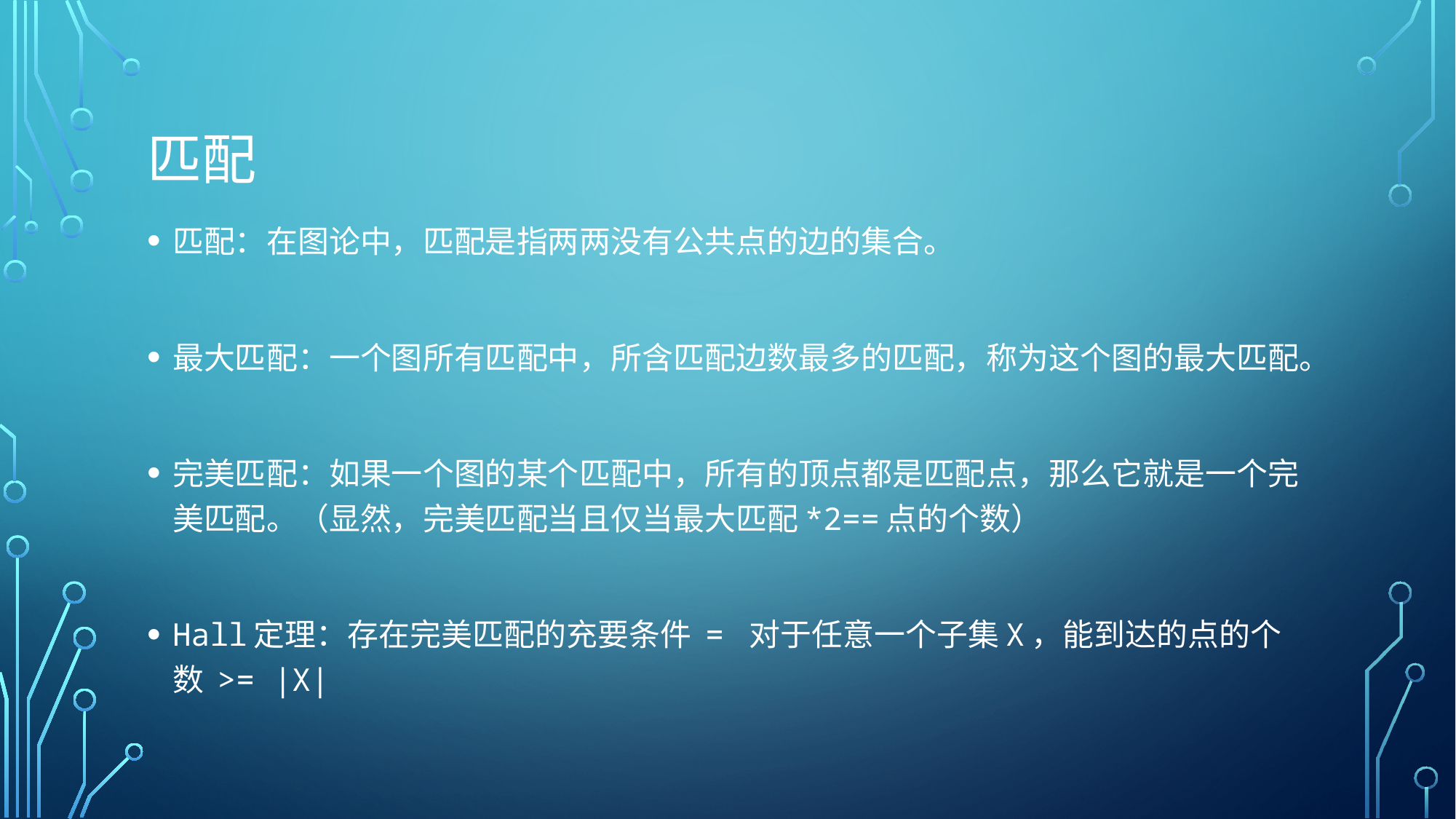

# 匹配
匹配：在图论中，匹配是指两两没有公共点的边的集合。

最大匹配：一个图所有匹配中，所含匹配边数最多的匹配，称为这个图的最大匹配。

完美匹配：如果一个图的某个匹配中，所有的顶点都是匹配点，那么它就是一个完美匹配。（显然，完美匹配当且仅当最大匹配*2==点的个数）

Hall定理：存在完美匹配的充要条件 = 对于任意一个子集X，能到达的点的个数 >= |X|